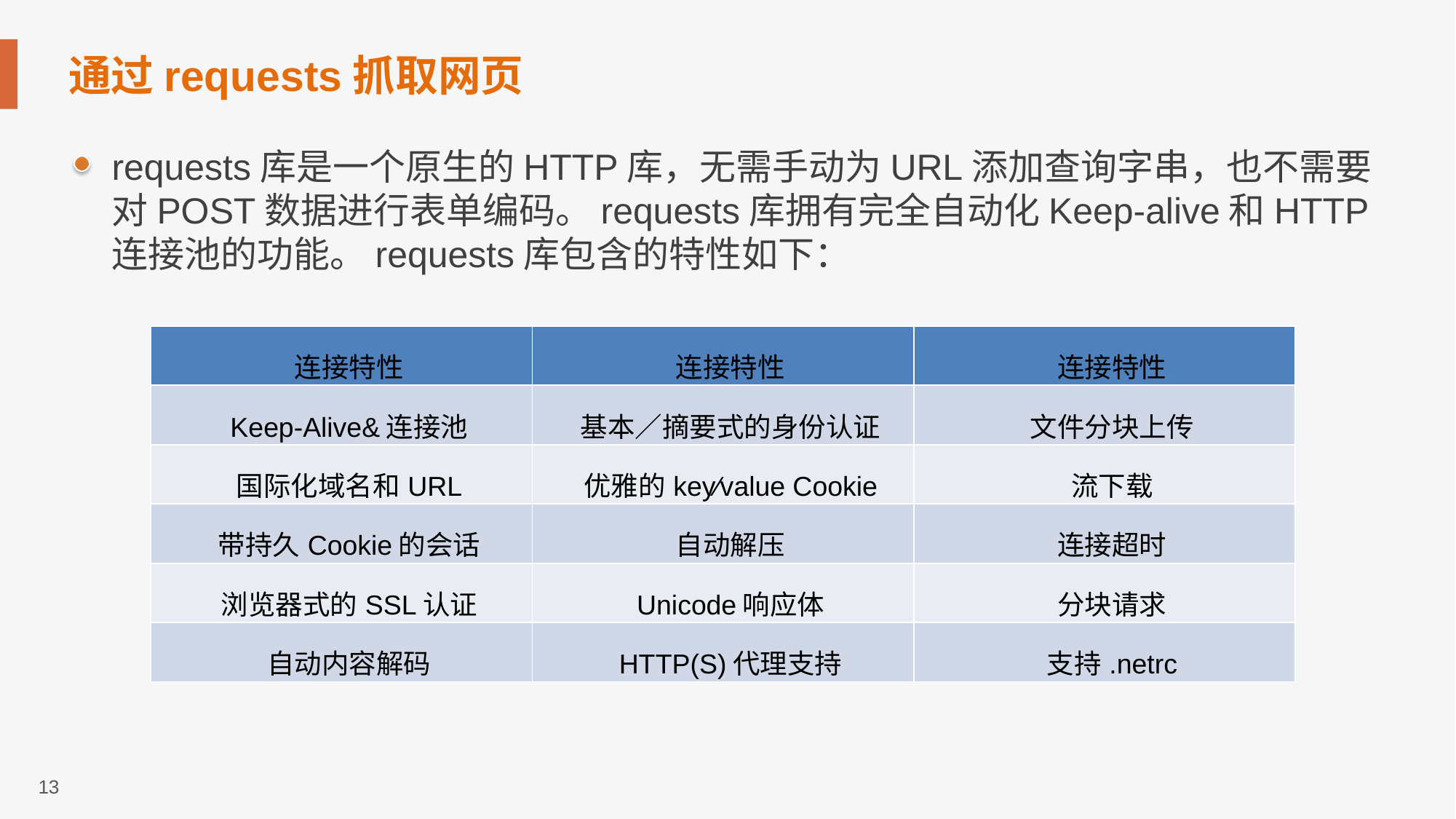

# 通过requests抓取网页
requests库是一个原生的HTTP库，无需手动为URL添加查询字串，也不需要对POST数据进行表单编码。requests库拥有完全自动化Keep-alive和HTTP连接池的功能。requests库包含的特性如下：
| 连接特性 | 连接特性 | 连接特性 |
| --- | --- | --- |
| Keep-Alive&连接池 | 基本∕摘要式的身份认证 | 文件分块上传 |
| 国际化域名和URL | 优雅的key∕value Cookie | 流下载 |
| 带持久Cookie的会话 | 自动解压 | 连接超时 |
| 浏览器式的SSL认证 | Unicode响应体 | 分块请求 |
| 自动内容解码 | HTTP(S)代理支持 | 支持.netrc |